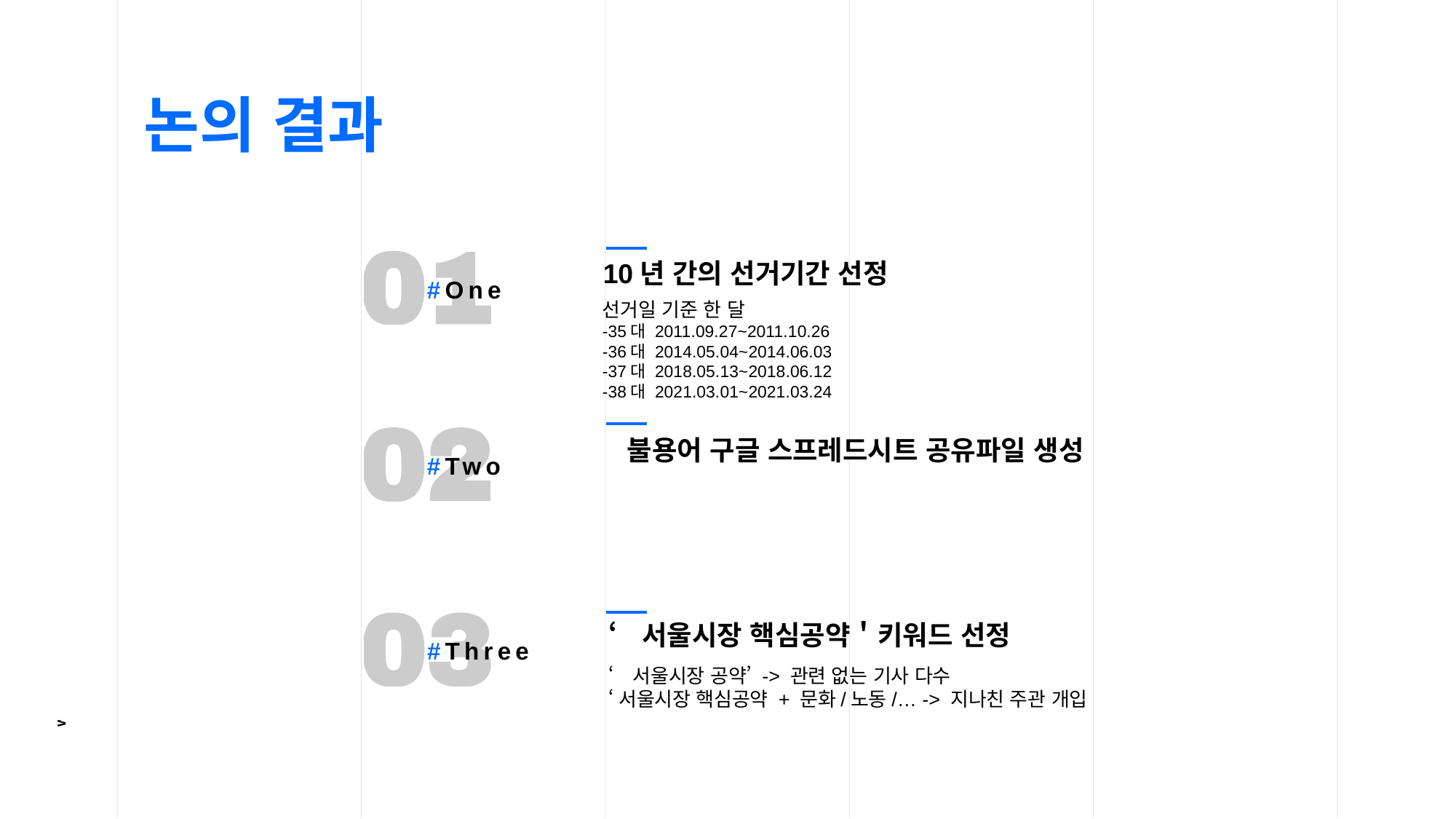

논의 결과
01
10년 간의 선거기간 선정
#One
선거일 기준 한 달
-35대 2011.09.27~2011.10.26
-36대 2014.05.04~2014.06.03
-37대 2018.05.13~2018.06.12
-38대 2021.03.01~2021.03.24

02
불용어 구글 스프레드시트 공유파일 생성
#Two
03
‘서울시장 핵심공약＇키워드 선정
#Three
‘서울시장 공약’ -> 관련 없는 기사 다수
‘서울시장 핵심공약 + 문화/노동/… -> 지나친 주관 개입